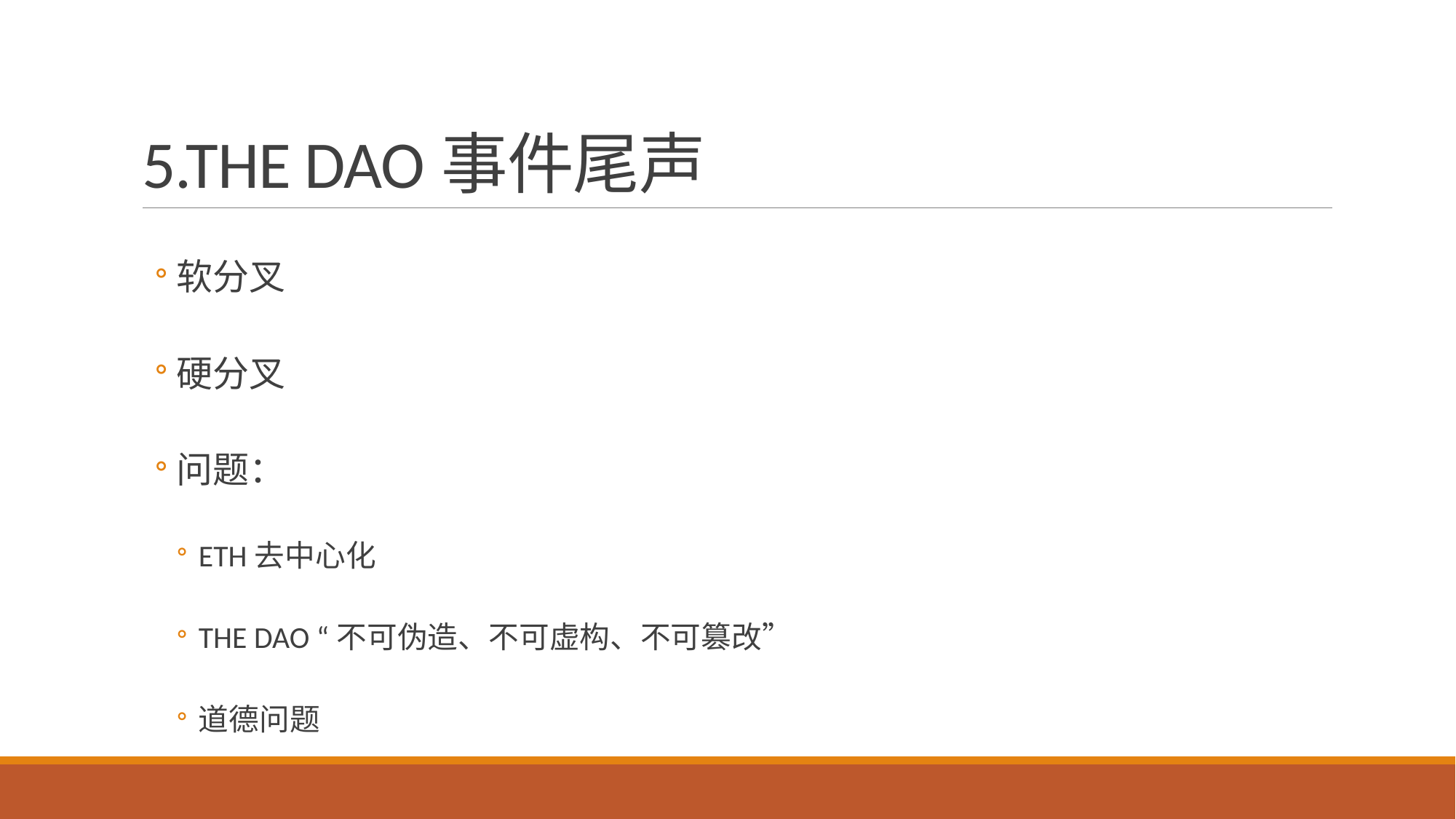

# 5.THE DAO事件尾声

软分叉
硬分叉
问题：
ETH去中心化
THE DAO “不可伪造、不可虚构、不可篡改”
道德问题